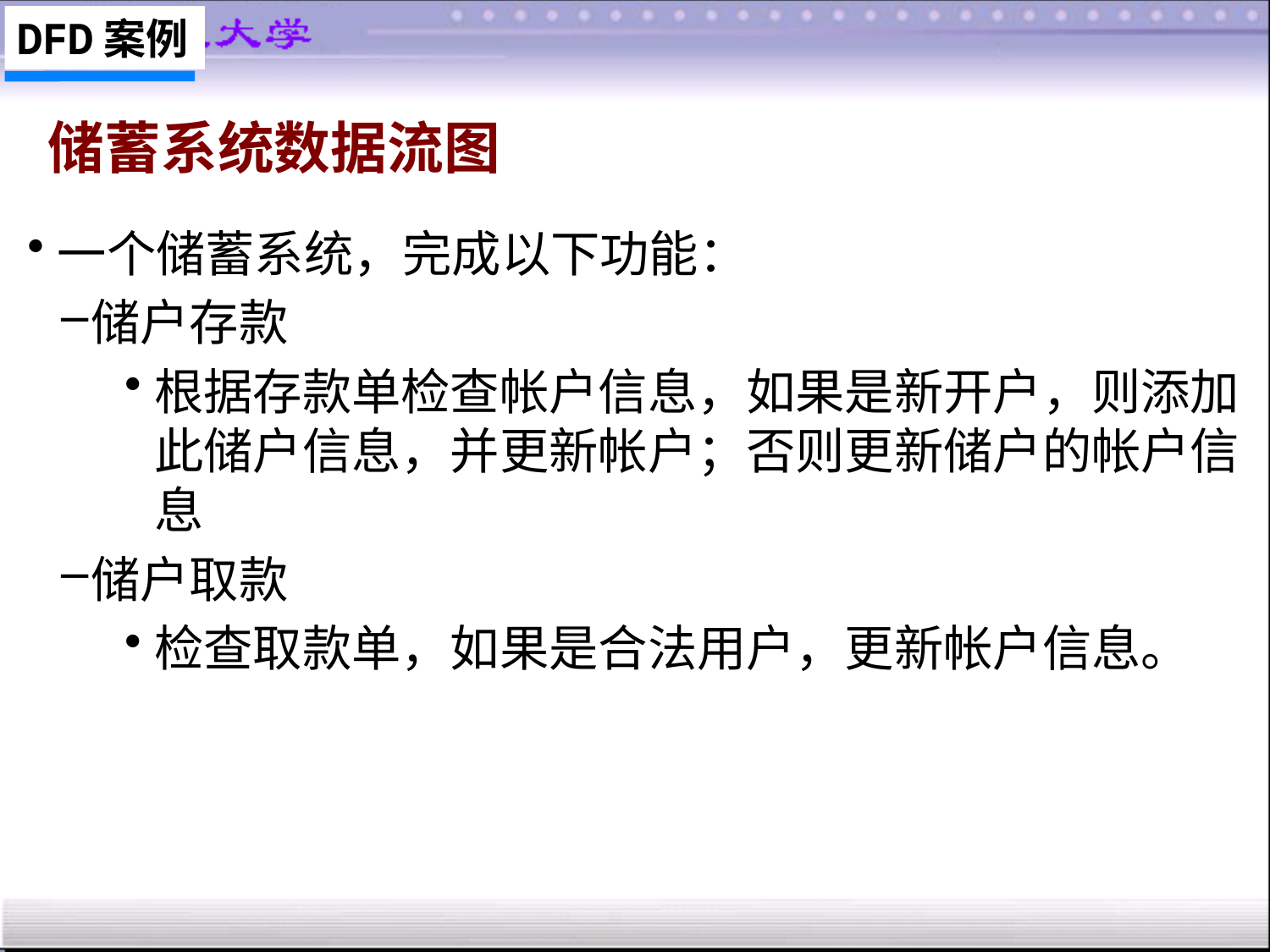

DFD案例

储蓄系统数据流图
一个储蓄系统，完成以下功能：
储户存款
根据存款单检查帐户信息，如果是新开户，则添加此储户信息，并更新帐户；否则更新储户的帐户信息
储户取款
检查取款单，如果是合法用户，更新帐户信息。